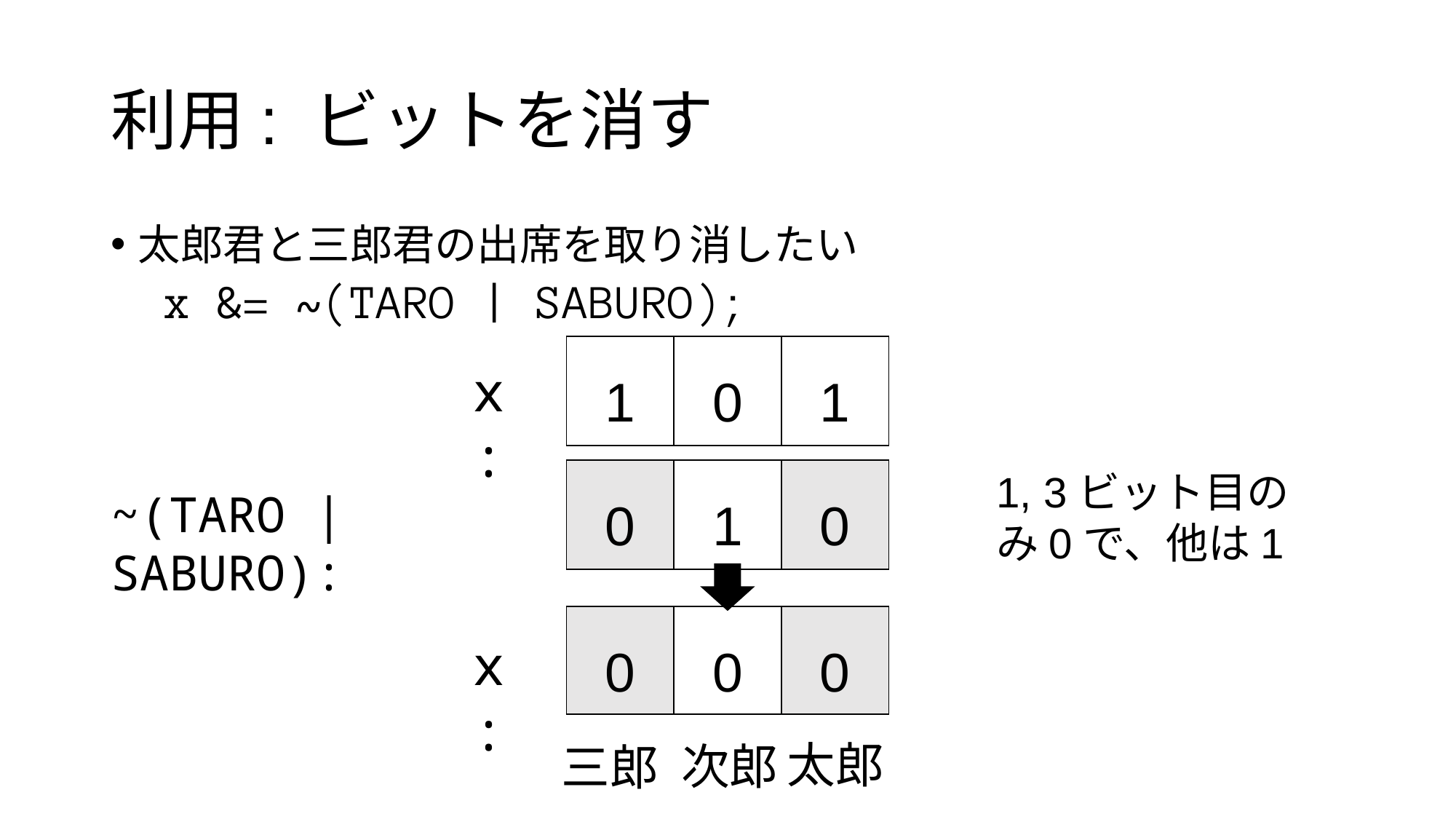

# 利用: ビットを消す
太郎君と三郎君の出席を取り消したい
x &= ~(TARO | SABURO);

| 1 | 0 | 1 |
| --- | --- | --- |
x:
| 0 | 1 | 0 |
| --- | --- | --- |
1, 3ビット目のみ0で、他は1
~(TARO | SABURO):

| 0 | 0 | 0 |
| --- | --- | --- |
x:
太郎
次郎
三郎